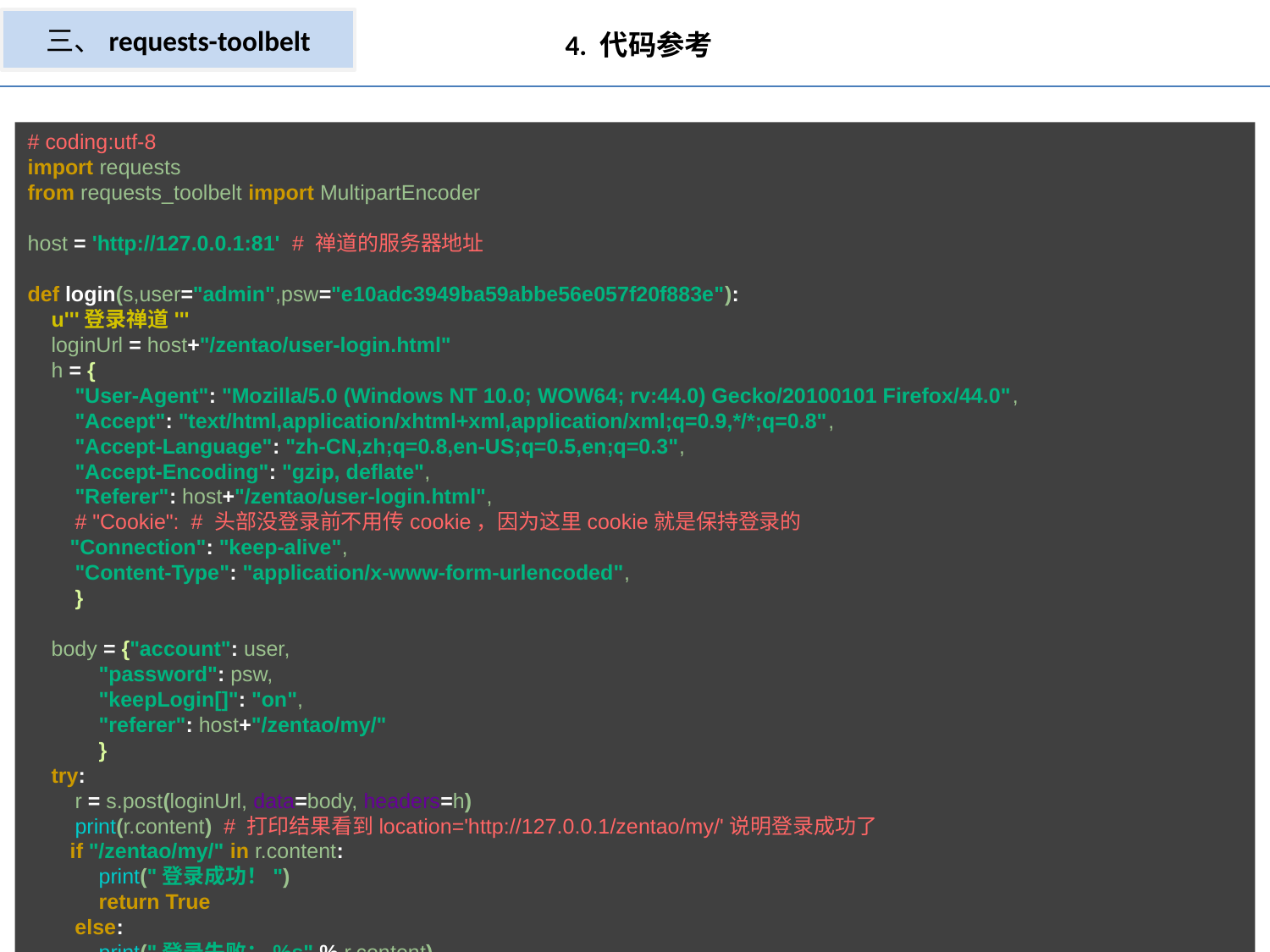

三、requests-toolbelt
4. 代码参考
# coding:utf-8 import requests from requests_toolbelt import MultipartEncoder host = 'http://127.0.0.1:81'  # 禅道的服务器地址 def login(s,user="admin",psw="e10adc3949ba59abbe56e057f20f883e"): u'''登录禅道''' loginUrl = host+"/zentao/user-login.html" h = { "User-Agent": "Mozilla/5.0 (Windows NT 10.0; WOW64; rv:44.0) Gecko/20100101 Firefox/44.0", "Accept": "text/html,application/xhtml+xml,application/xml;q=0.9,*/*;q=0.8", "Accept-Language": "zh-CN,zh;q=0.8,en-US;q=0.5,en;q=0.3", "Accept-Encoding": "gzip, deflate", "Referer": host+"/zentao/user-login.html", # "Cookie":  # 头部没登录前不用传cookie，因为这里cookie就是保持登录的 "Connection": "keep-alive", "Content-Type": "application/x-www-form-urlencoded", } body = {"account": user, "password": psw, "keepLogin[]": "on", "referer": host+"/zentao/my/" } try: r = s.post(loginUrl, data=body, headers=h) print(r.content)  # 打印结果看到location='http://127.0.0.1/zentao/my/'说明登录成功了 if "/zentao/my/" in r.content: print("登录成功！") return True else: print("登录失败：%s" % r.content) return False except Exception as msg: print("登录失败:%s"%str(msg)) return False def upload_jpg(s): u'''上传图片''' url1 = host+"/zentao/file-ajaxUpload-5a26aca290b59.html?dir=image" m = MultipartEncoder( fields={ "localUrl": (None, "1.png"), "imgFile": ("1.png", open("d:\\1.png", "rb"), "image/png") }) try: r1 = s.post(url1, data=m, headers={'Content-Type': m.content_type}) jpg_url = r1.json()["url"] return jpg_url except Exception as msg: print("上传失败：%s"%str(msg)) return "" def submit_bug(s,jpg_url,title="yoyoketang-这是一个带附件的内容"): # 提交bug, 带上附件 url2 = host+"/zentao/bug-create-1-0-moduleID=0.html" m = MultipartEncoder( fields = [ ("product", "1"), ("module","0"), ("project", ""), ("openedBuild[]", "trunk"), ("assignedTo", "admin"), ("type", "codeerror"), ("os", "all"), ("browser", "all"), ("color", ""), ("title", title),  # bug标题参数化 ("severity", "3"), ("pri", "0"), ("steps", u'<p>[步骤]</p>\ <p>1、第一步点</p>\ <p>2、第二步点</p>\ <p>3、点三步点</p>\ <p>[结果]</p>\ <p><img src="%s" alt="" /></p>\ <p>[期望]</p>' % jpg_url),  # 正文图片地址参数 ("story", "0"), ("task", "0"), ("mailto[]", ""), ("keywords", ""), # 这里的四个参数就是上传文件附件了 ("files[]", ("1.png", open("d:\\1.png", "rb"), "image/png")),  # 附件1 ("labels[]", "tu1"), ("files[]", ("2.png", open("d:\\2.png", "rb"), "image/png")),   # 附件1 ("labels[]", "tu2"), ("uid", "5a2955c884f98"), ("case", "0"), ("caseVersion", "0"), ("result", "0"), ("testtask", "0") ]) try: r2 = s.post(url2, data=m, headers={'Content-Type': m.content_type}) print(r2.content.decode("utf-8")) except Exception as msg: print("提交BUG失败：%s"%str(msg)) if __name__ == "__main__": s = requests.session()  # 保持会话 login(s, user="admin", psw="e10adc3949ba59abbe56e057f20f883e") # 登录 jpg = upload_jpg(s)  # 上传图 # 获取上传图片后用的url地址传给提交bug的正文 submit_bug(s, jpg, title="yoyoketang-这是一个带附件的内容")